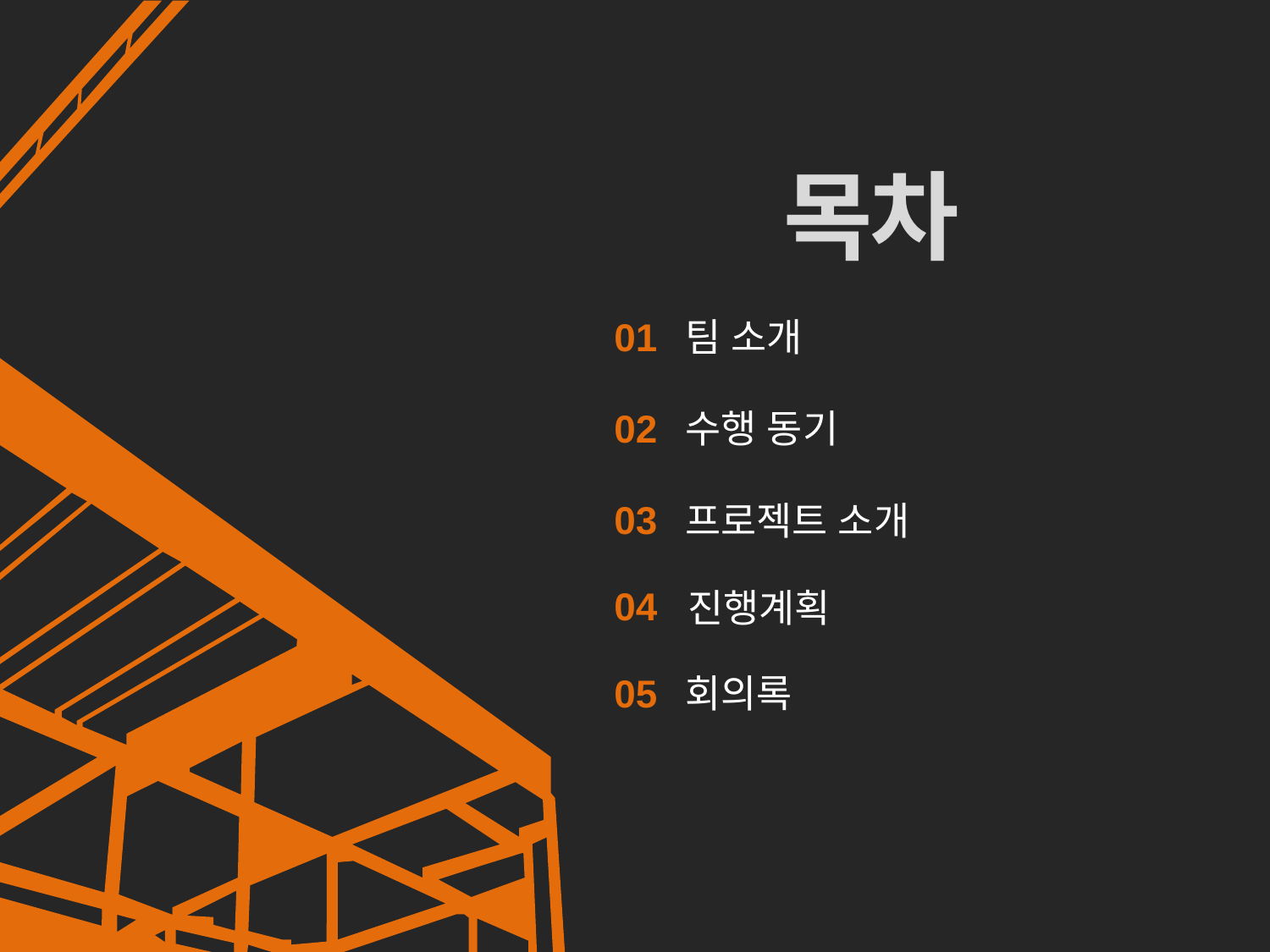

목차
팀 소개
01
02
수행 동기
03
프로젝트 소개
04
회의록

진행계획
05